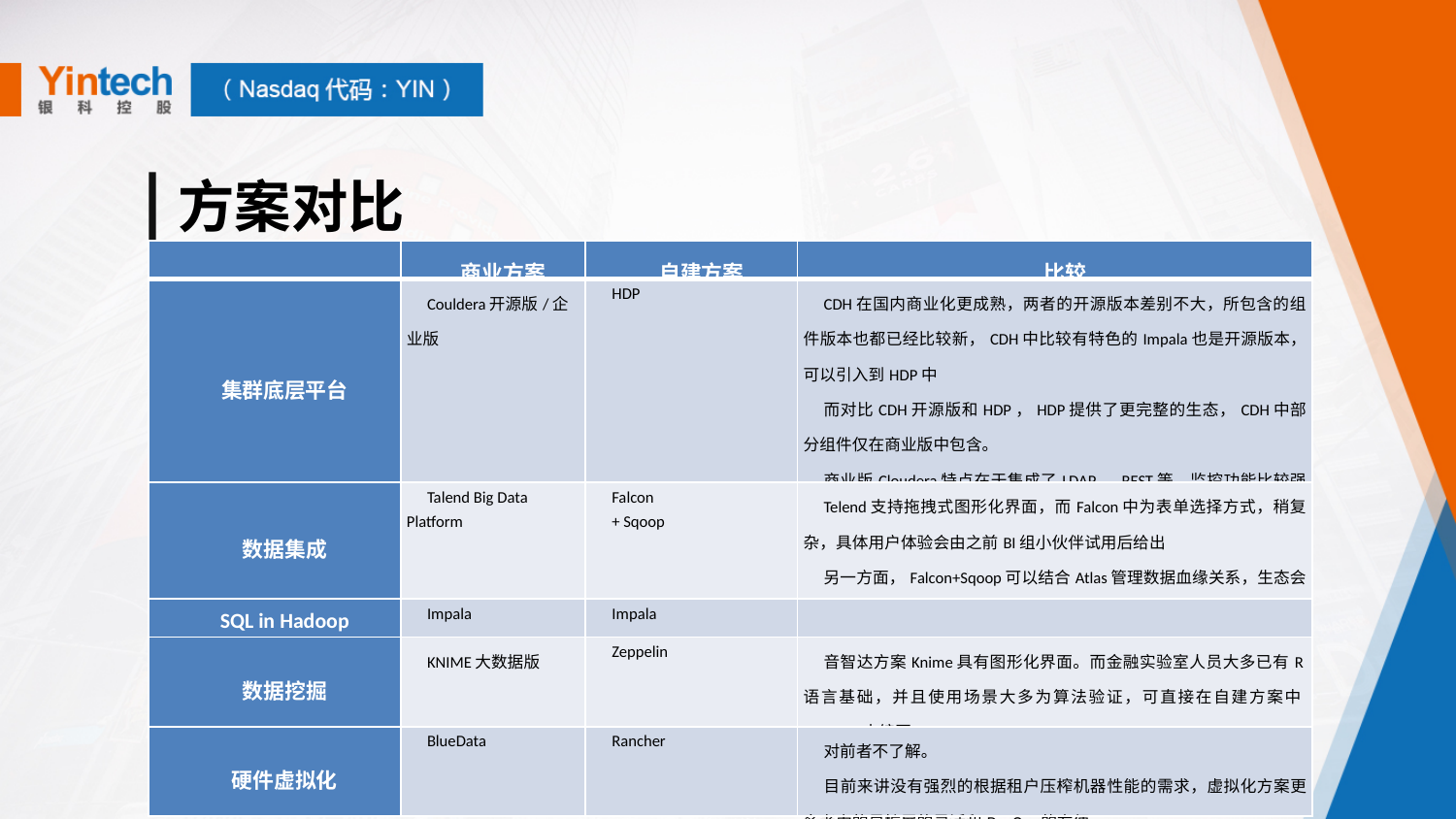

方案对比

|  | 商业方案 | 自建方案 | 比较 |
| --- | --- | --- | --- |
| 集群底层平台 | Couldera开源版/企业版 | HDP | CDH在国内商业化更成熟，两者的开源版本差别不大，所包含的组件版本也都已经比较新，CDH中比较有特色的Impala也是开源版本，可以引入到HDP中 而对比CDH开源版和HDP，HDP提供了更完整的生态，CDH中部分组件仅在商业版中包含。 商业版Cloudera特点在于集成了LDAP、REST等，监控功能比较强大，这些在HDP也是可以逐渐扩展 |
| 数据集成 | Talend Big Data Platform | Falcon + Sqoop | Telend支持拖拽式图形化界面，而Falcon中为表单选择方式，稍复杂，具体用户体验会由之前BI组小伙伴试用后给出 另一方面，Falcon+Sqoop可以结合Atlas管理数据血缘关系，生态会比较完整 |
| SQL in Hadoop | Impala | Impala |  |
| 数据挖掘 | KNIME大数据版 | Zeppelin | 音智达方案Knime具有图形化界面。而金融实验室人员大多已有R语言基础，并且使用场景大多为算法验证，可直接在自建方案中Zeppelin中编写 |
| 硬件虚拟化 | BlueData | Rancher | 对前者不了解。 目前来讲没有强烈的根据租户压榨机器性能的需求，虚拟化方案更多考虑的是扩展的灵活和DevOps的方便。 |
合规